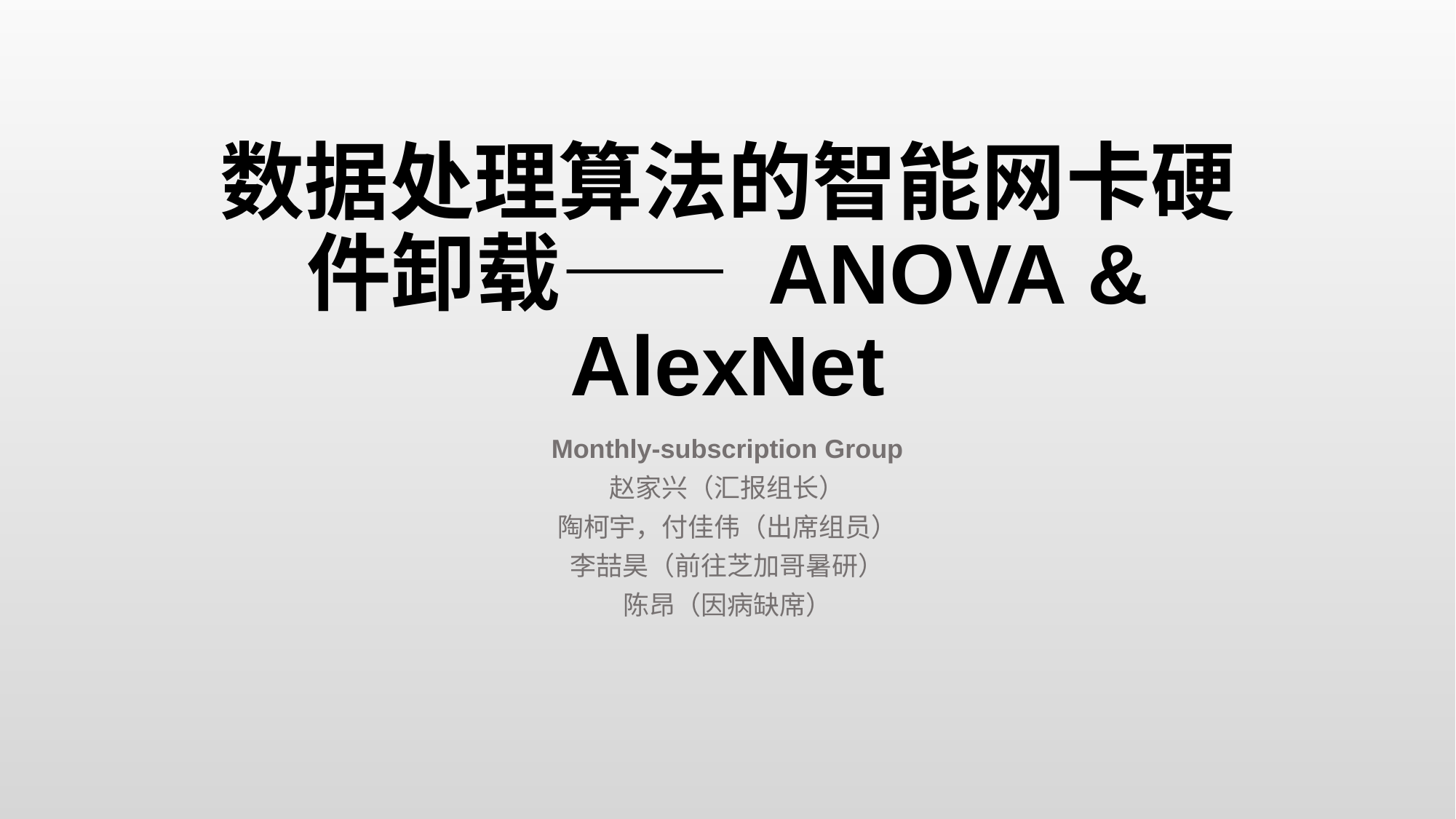

# 数据处理算法的智能网卡硬件卸载—— ANOVA & AlexNet
Monthly-subscription Group
赵家兴（汇报组长）
陶柯宇，付佳伟（出席组员）
李喆昊（前往芝加哥暑研）
陈昂（因病缺席）